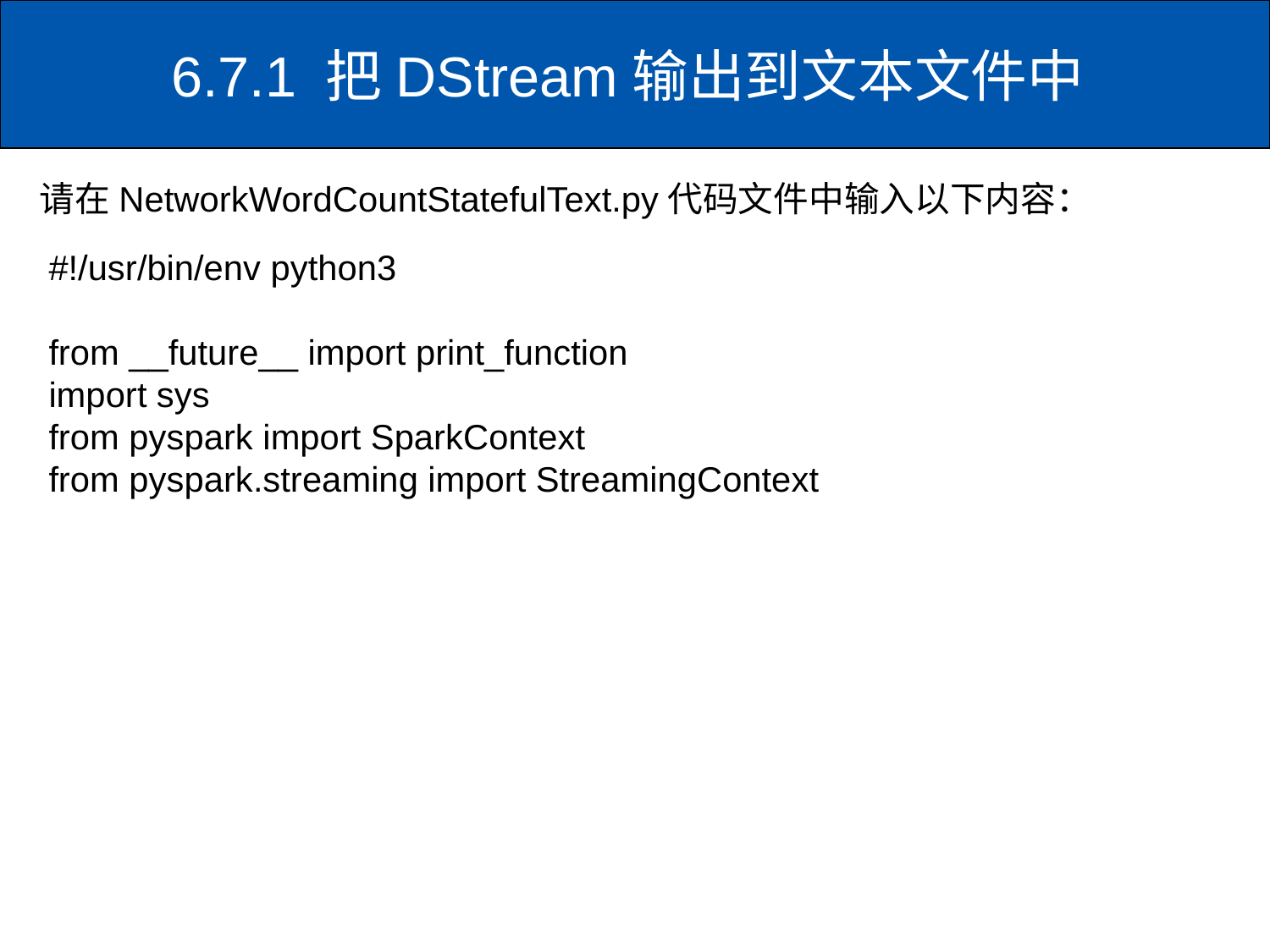

# 6.7.1 把DStream输出到文本文件中
请在NetworkWordCountStatefulText.py代码文件中输入以下内容：
#!/usr/bin/env python3

from __future__ import print_function
import sys
from pyspark import SparkContext
from pyspark.streaming import StreamingContext